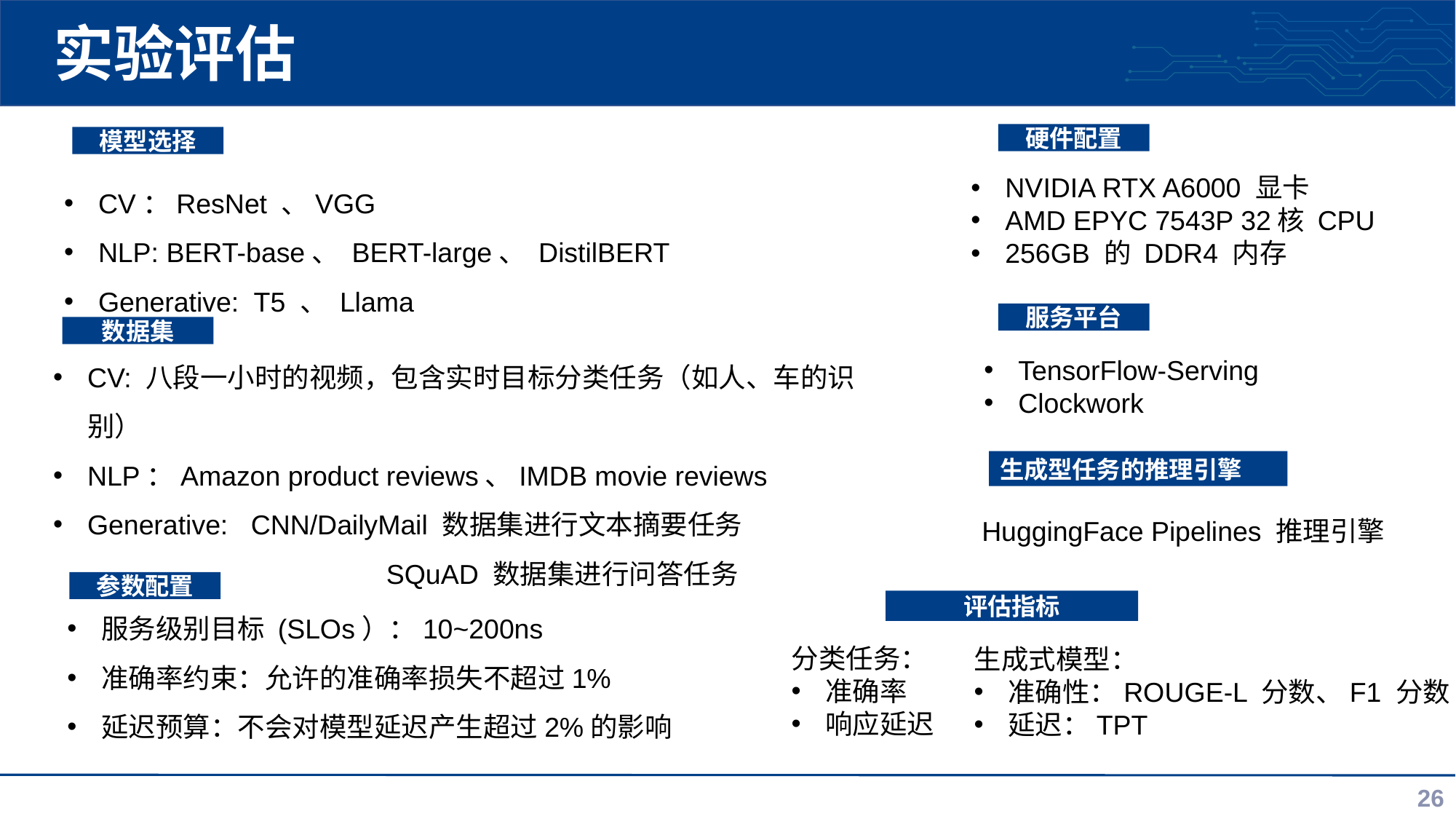

# 实验评估
硬件配置
模型选择
CV：ResNet 、VGG
NLP: BERT-base、 BERT-large、 DistilBERT
Generative:  T5 、 Llama
NVIDIA RTX A6000 显卡
AMD EPYC 7543P 32核 CPU
256GB 的 DDR4 内存

服务平台
数据集
CV: 八段一小时的视频，包含实时目标分类任务（如人、车的识别）
NLP：Amazon product reviews、IMDB movie reviews
Generative:   CNN/DailyMail 数据集进行文本摘要任务	                               	            SQuAD 数据集进行问答任务
TensorFlow-Serving
Clockwork
生成型任务的推理引擎
HuggingFace Pipelines 推理引擎
参数配置
服务级别目标 (SLOs）：10~200ns
准确率约束：允许的准确率损失不超过1%
延迟预算：不会对模型延迟产生超过2%的影响
评估指标
分类任务：
准确率
响应延迟
生成式模型：
准确性：ROUGE-L 分数、F1 分数
延迟：TPT
26